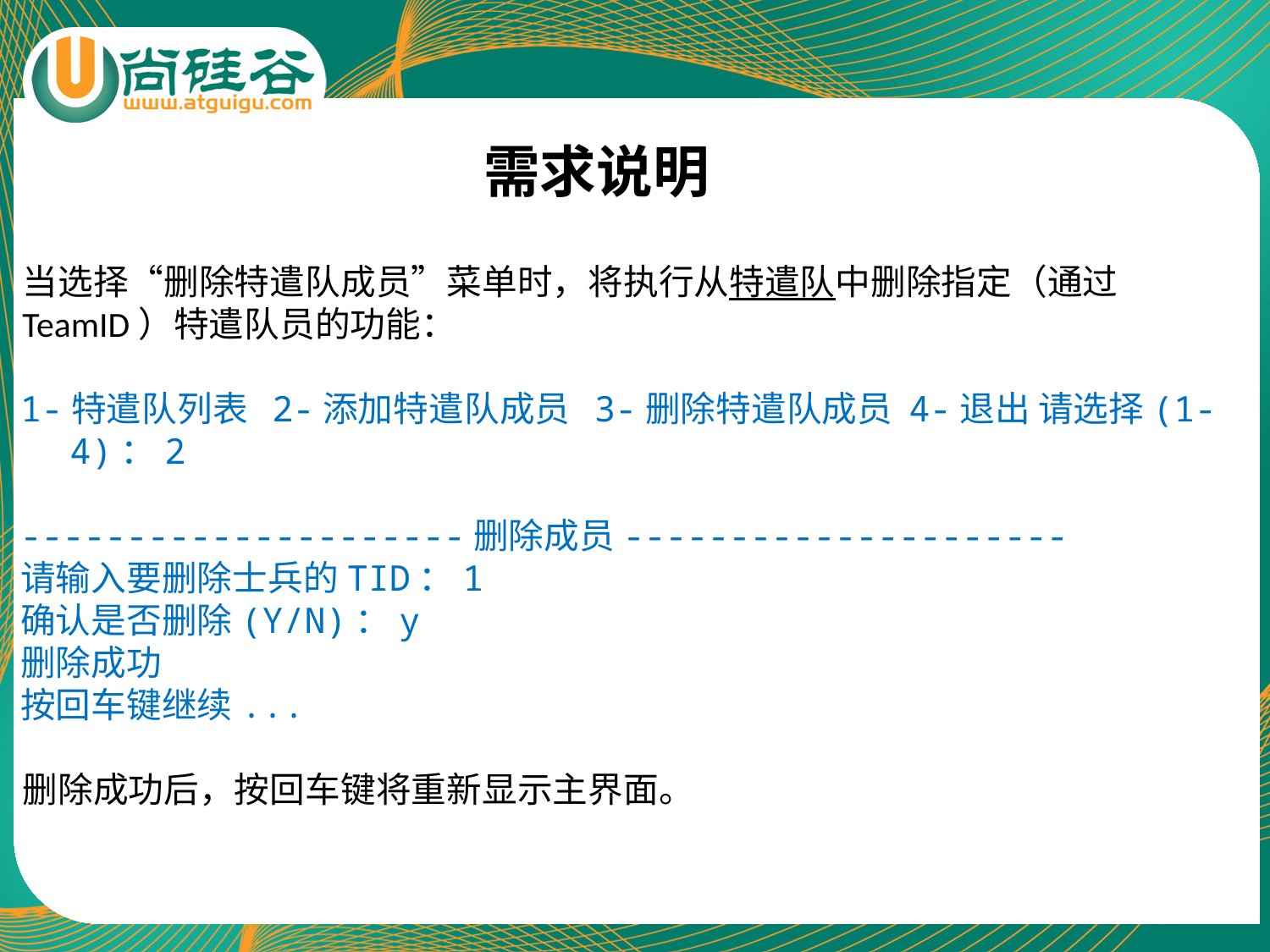

需求说明
	当选择“删除特遣队成员”菜单时，将执行从特遣队中删除指定（通过TeamID）特遣队员的功能：

1-特遣队列表  2-添加特遣队成员  3-删除特遣队成员 4-退出 请选择(1-4)：2

---------------------删除成员---------------------
请输入要删除士兵的TID：1
确认是否删除(Y/N)：y
删除成功
按回车键继续...

	删除成功后，按回车键将重新显示主界面。